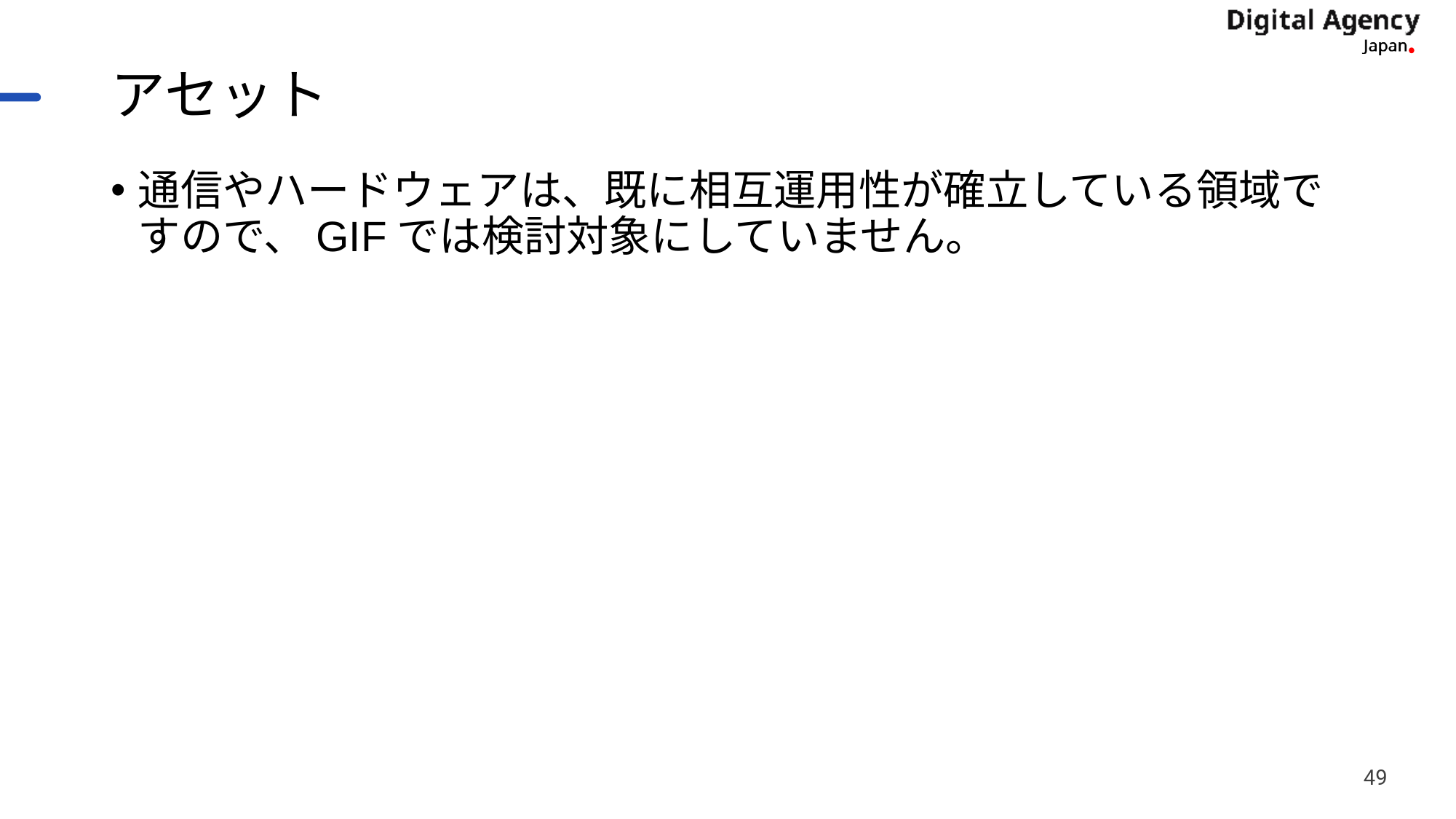

# アセット
通信やハードウェアは、既に相互運用性が確立している領域ですので、GIFでは検討対象にしていません。
49